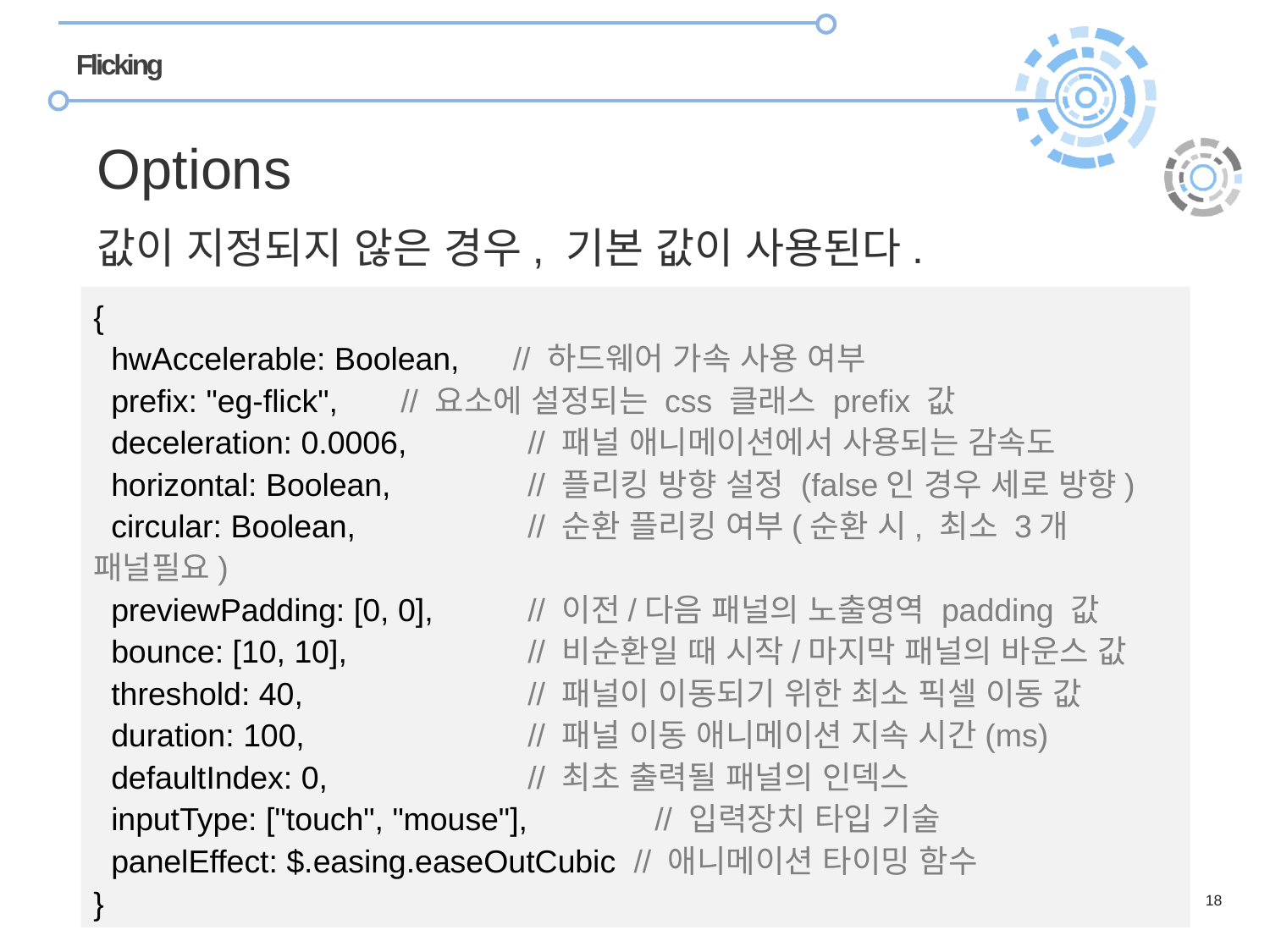

Flicking
Options

값이 지정되지 않은 경우, 기본 값이 사용된다.
{
  hwAccelerable: Boolean,      // 하드웨어 가속 사용 여부
  prefix: "eg-flick",	      // 요소에 설정되는 css 클래스 prefix 값
  deceleration: 0.0006,	      // 패널 애니메이션에서 사용되는 감속도
  horizontal: Boolean,  	      // 플리킹 방향 설정 (false인 경우 세로 방향)
  circular: Boolean,  	      // 순환 플리킹 여부(순환 시, 최소 3개 패널필요)
  previewPadding: [0, 0],	      // 이전/다음 패널의 노출영역 padding 값
  bounce: [10, 10],	      // 비순환일 때 시작/마지막 패널의 바운스 값
  threshold: 40,	  	      // 패널이 이동되기 위한 최소 픽셀 이동 값
  duration: 100,	  	      // 패널 이동 애니메이션 지속 시간(ms)
  defaultIndex: 0,	  	      // 최초 출력될 패널의 인덱스
  inputType: ["touch", "mouse"],  	      // 입력장치 타입 기술
  panelEffect: $.easing.easeOutCubic  // 애니메이션 타이밍 함수
}